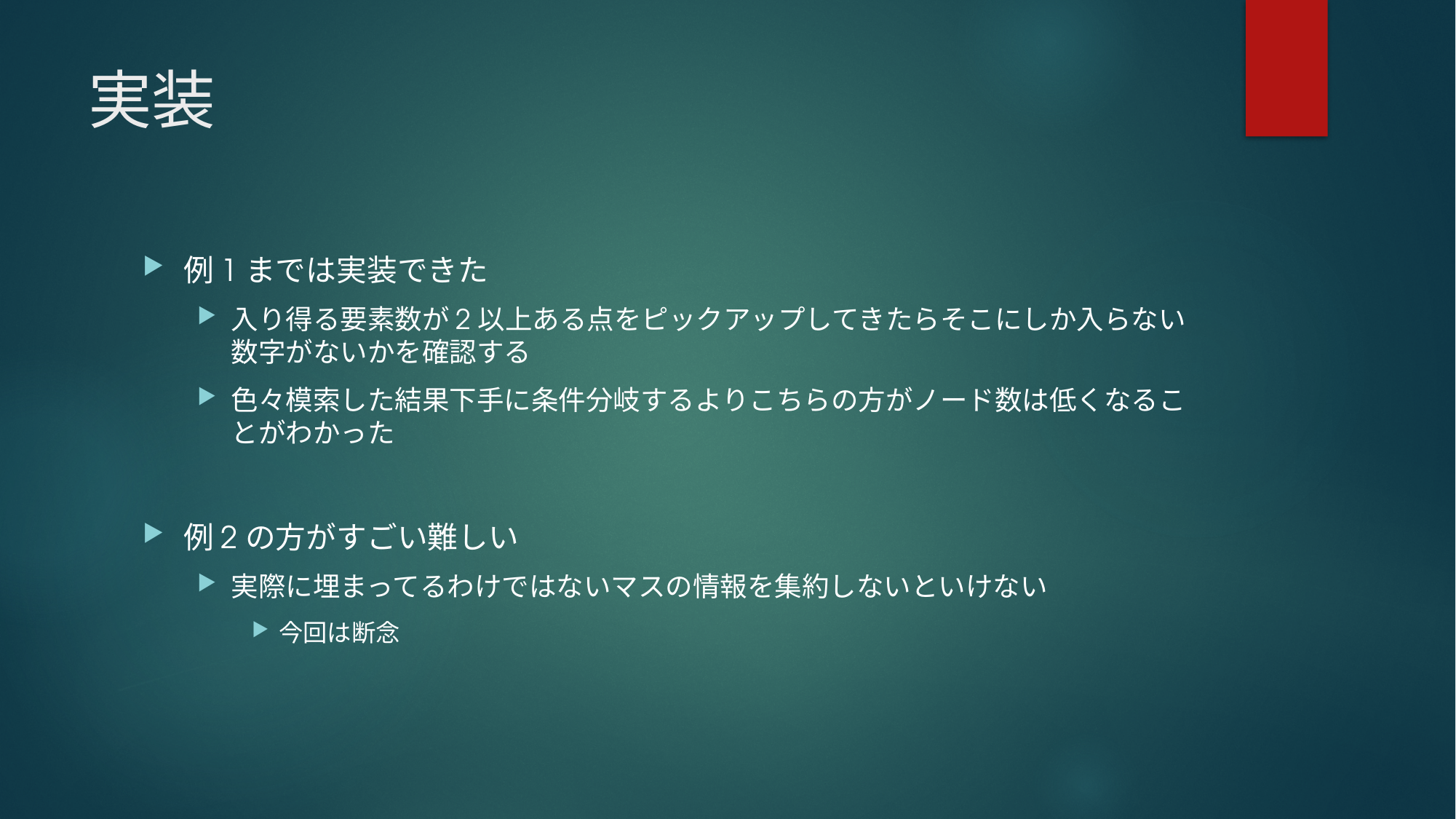

# 実装
例1までは実装できた
入り得る要素数が2以上ある点をピックアップしてきたらそこにしか入らない数字がないかを確認する
色々模索した結果下手に条件分岐するよりこちらの方がノード数は低くなることがわかった

例2の方がすごい難しい
実際に埋まってるわけではないマスの情報を集約しないといけない
今回は断念